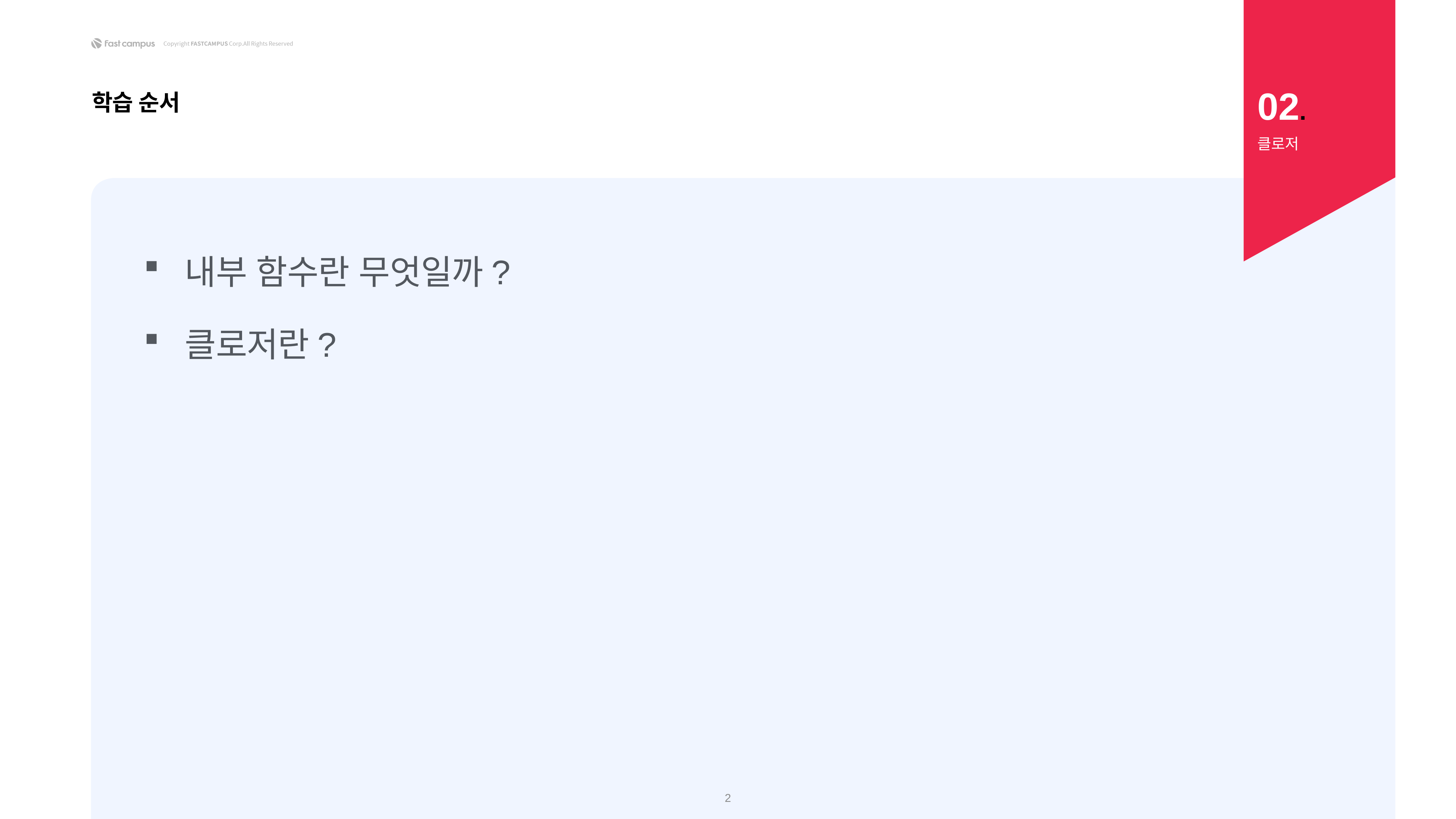

02.
학습 순서
클로저
내부 함수란 무엇일까?
클로저란?

2